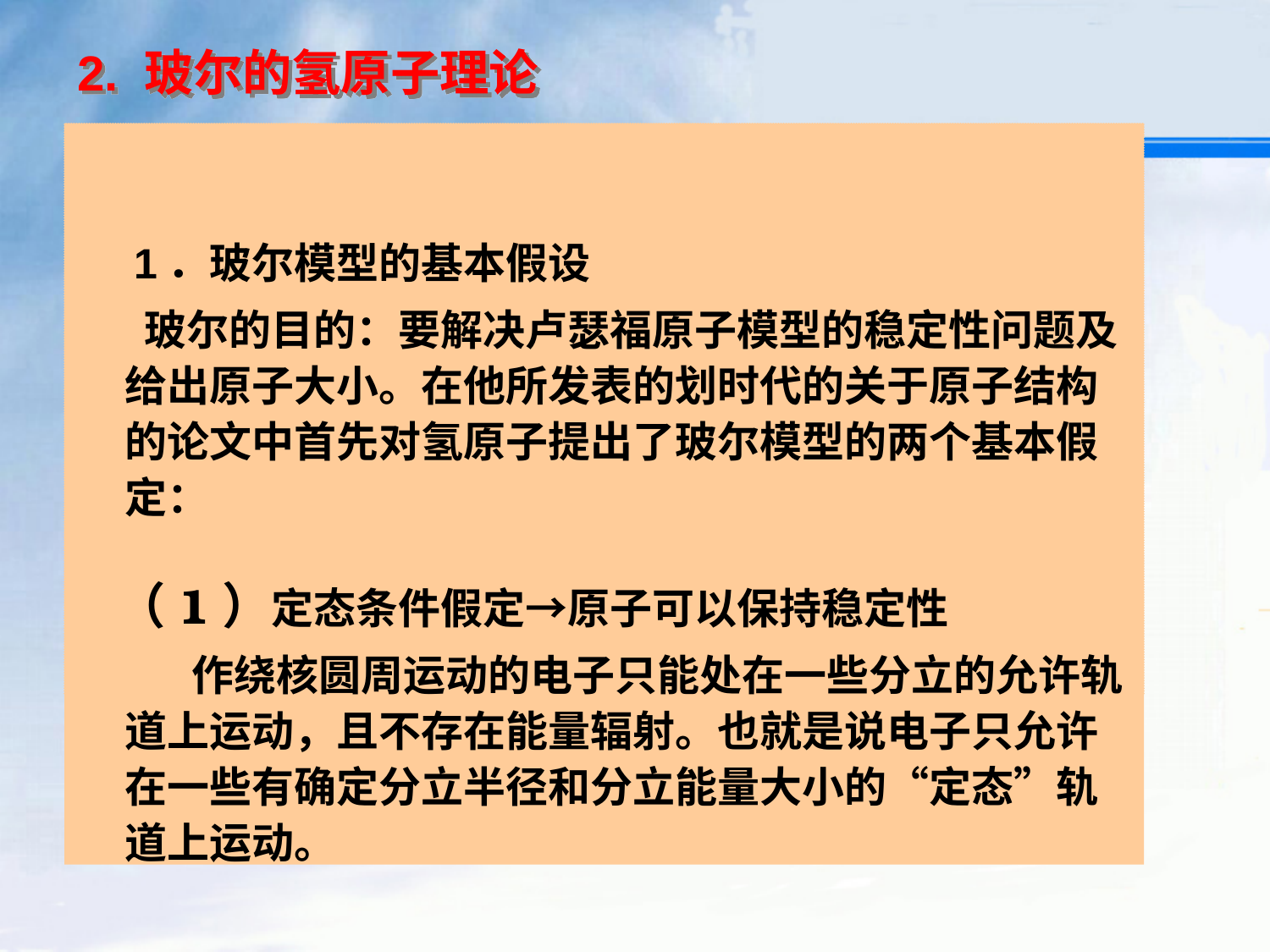

2. 玻尔的氢原子理论

    1．玻尔模型的基本假设
      玻尔的目的：要解决卢瑟福原子模型的稳定性问题及给出原子大小。在他所发表的划时代的关于原子结构的论文中首先对氢原子提出了玻尔模型的两个基本假定：
  （1）定态条件假定→原子可以保持稳定性
           作绕核圆周运动的电子只能处在一些分立的允许轨道上运动，且不存在能量辐射。也就是说电子只允许在一些有确定分立半径和分立能量大小的“定态”轨道上运动。